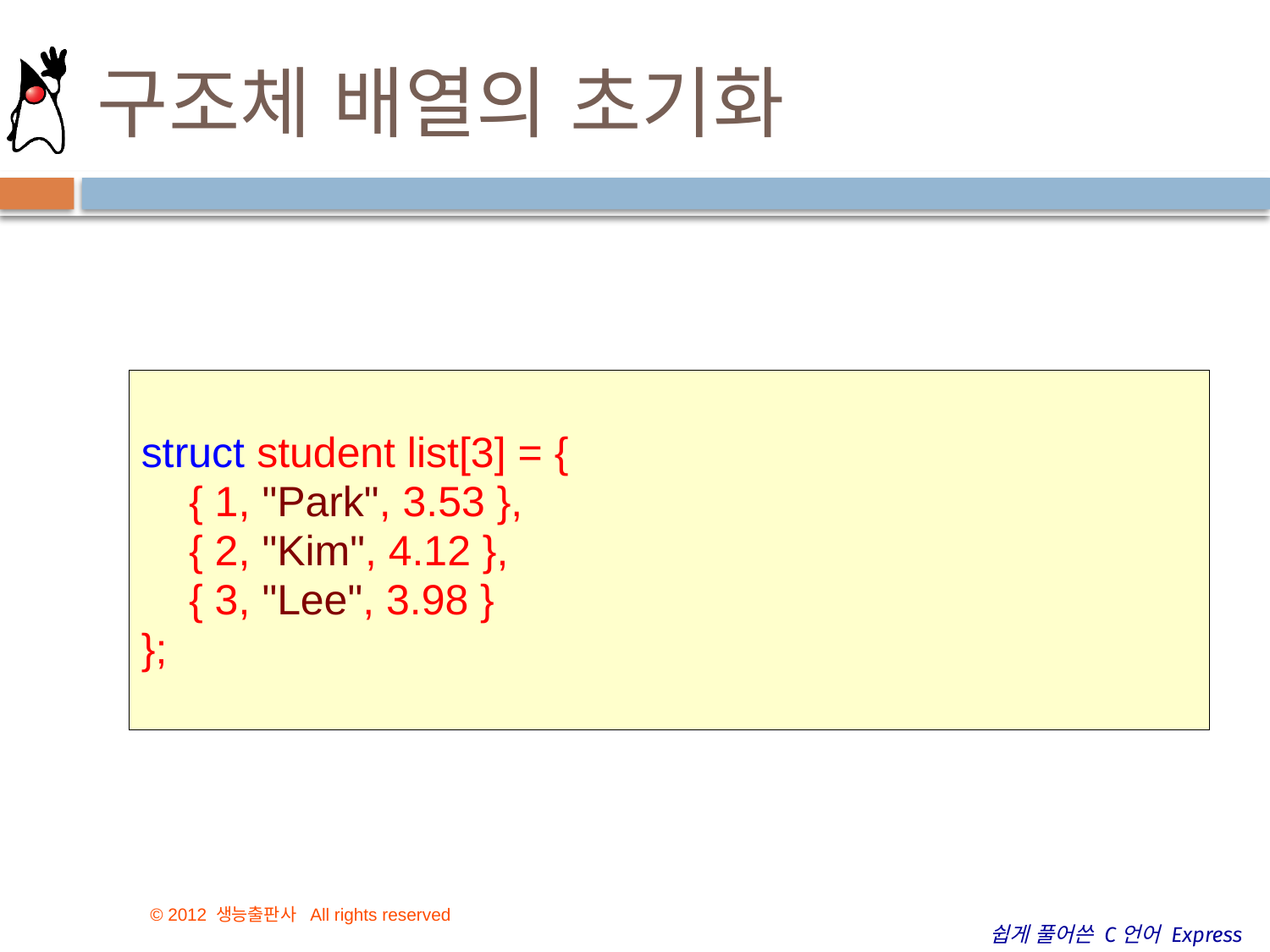

# 구조체 배열의 초기화

struct student list[3] = {
	{ 1, "Park", 3.53 },
	{ 2, "Kim", 4.12 },
	{ 3, "Lee", 3.98 }
};